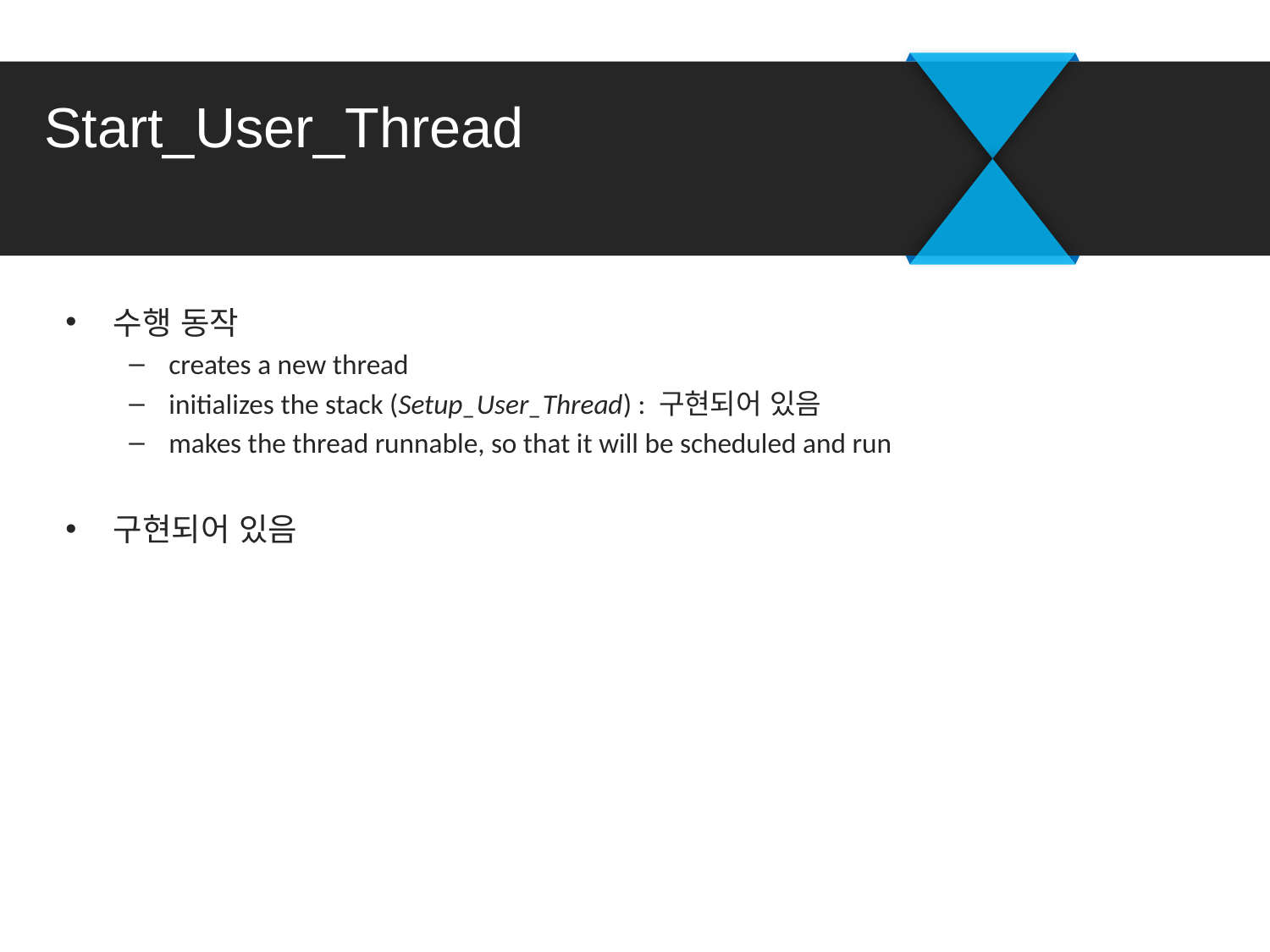

# Start_User_Thread

수행 동작
creates a new thread
initializes the stack (Setup_User_Thread) : 구현되어 있음
makes the thread runnable, so that it will be scheduled and run

구현되어 있음